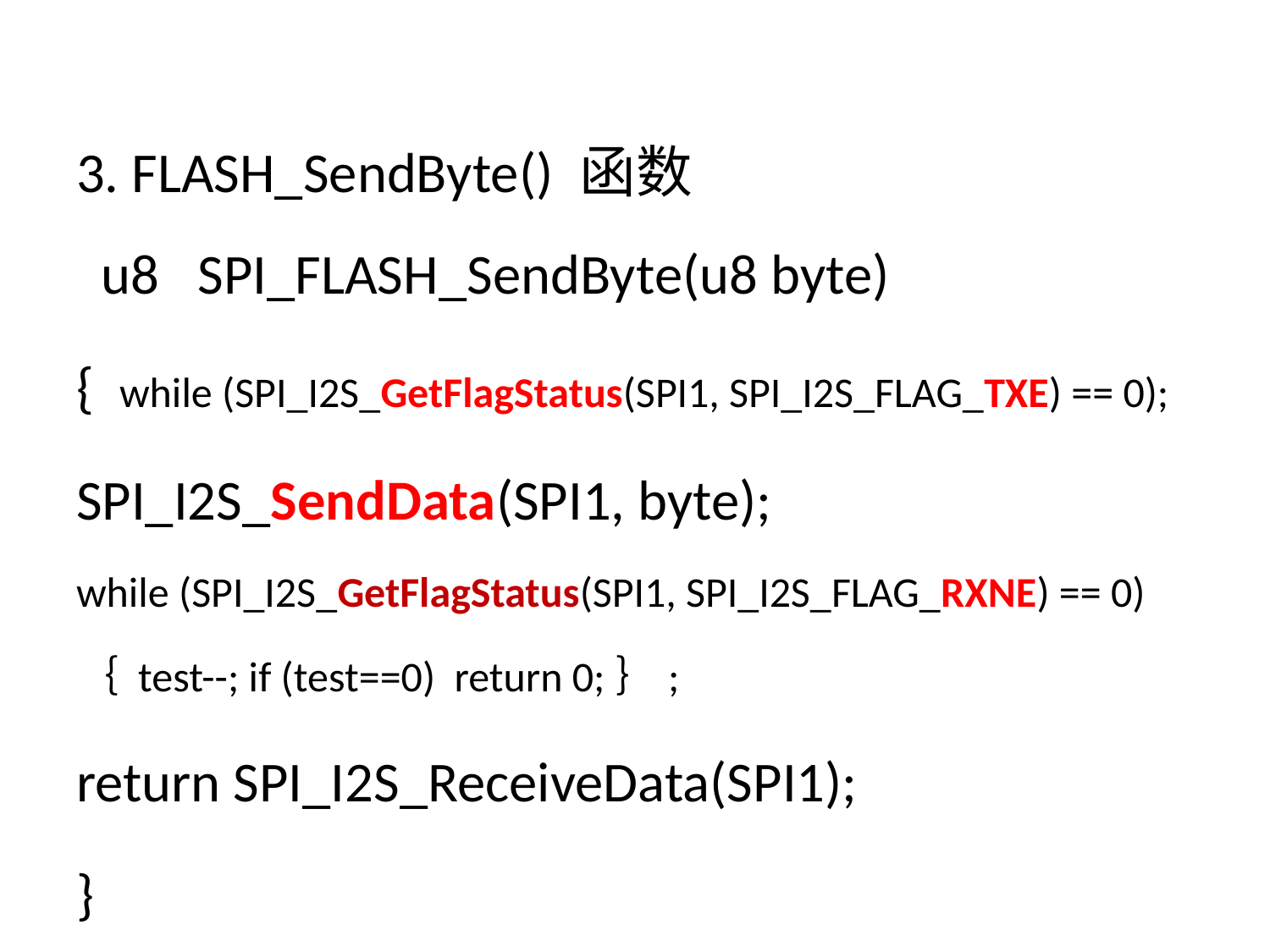

3. FLASH_SendByte() 函数
u8   SPI_FLASH_SendByte(u8 byte)
{  while (SPI_I2S_GetFlagStatus(SPI1, SPI_I2S_FLAG_TXE) == 0);
SPI_I2S_SendData(SPI1, byte);
while (SPI_I2S_GetFlagStatus(SPI1, SPI_I2S_FLAG_RXNE) == 0)
｛ test--; if (test==0)  return 0;｝;
return SPI_I2S_ReceiveData(SPI1);
}